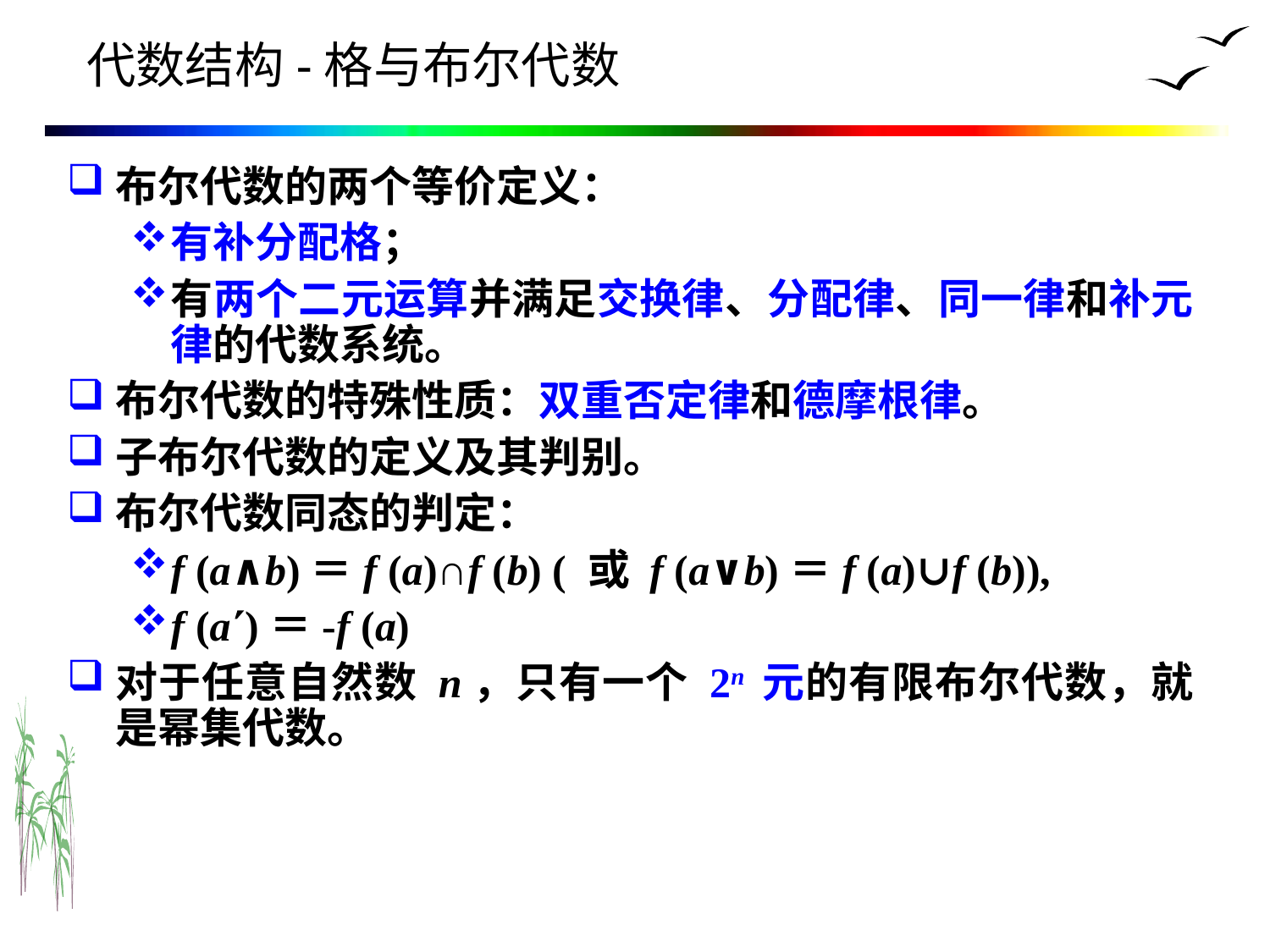

# 代数结构-格与布尔代数
布尔代数的两个等价定义：
有补分配格；
有两个二元运算并满足交换律、分配律、同一律和补元律的代数系统。
布尔代数的特殊性质：双重否定律和德摩根律。
子布尔代数的定义及其判别。
布尔代数同态的判定：
f (a∧b)＝f (a)∩f (b) ( 或 f (a∨b)＝f (a)∪f (b)),
f (a′)＝-f (a)
对于任意自然数 n，只有一个 2n 元的有限布尔代数，就是幂集代数。